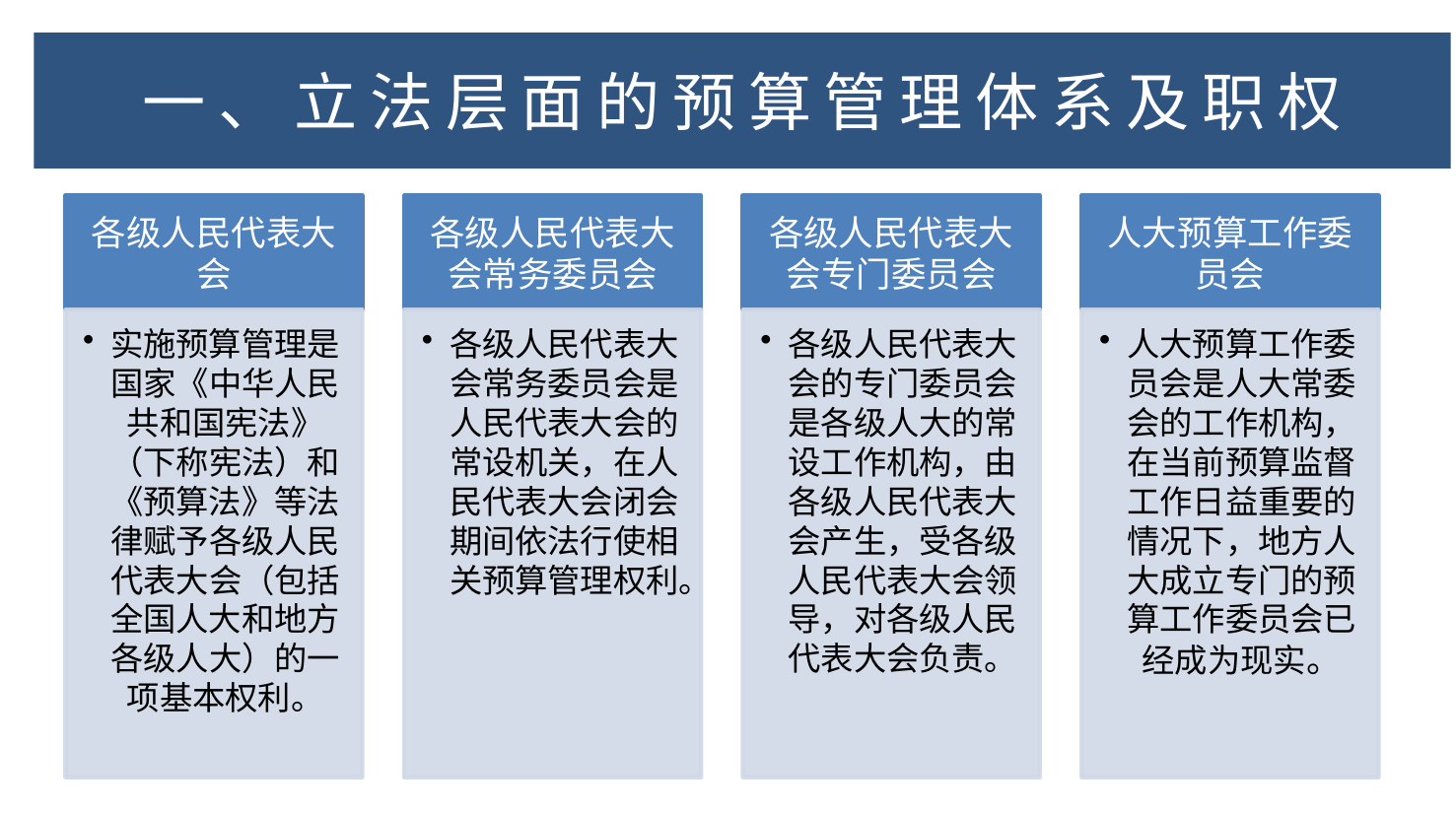

一、立法层面的预算管理体系及职权
# 一、立法层面的预算管理体系及职权
（一）组织管理体系
各级人民代表大会
实施预算管理是国家《中华人民共和国宪法》（下称宪法）和《预算法》等法律赋予各级人民代表大会（包括全国人大和地方各级人大）的一项基本权利。
各级人民代表大会常务委员会
各级人民代表大会常务委员会是人民代表大会的常设机关，在人民代表大会闭会期间依法行使相关预算管理权利。
各级人民代表大会专门委员会
各级人民代表大会的专门委员会是各级人大的常设工作机构，由各级人民代表大会产生，受各级人民代表大会领导，对各级人民代表大会负责。
人大预算工作委员会
人大预算工作委员会是人大常委会的工作机构，在当前预算监督工作日益重要的情况下，地方人大成立专门的预算工作委员会已经成为现实。